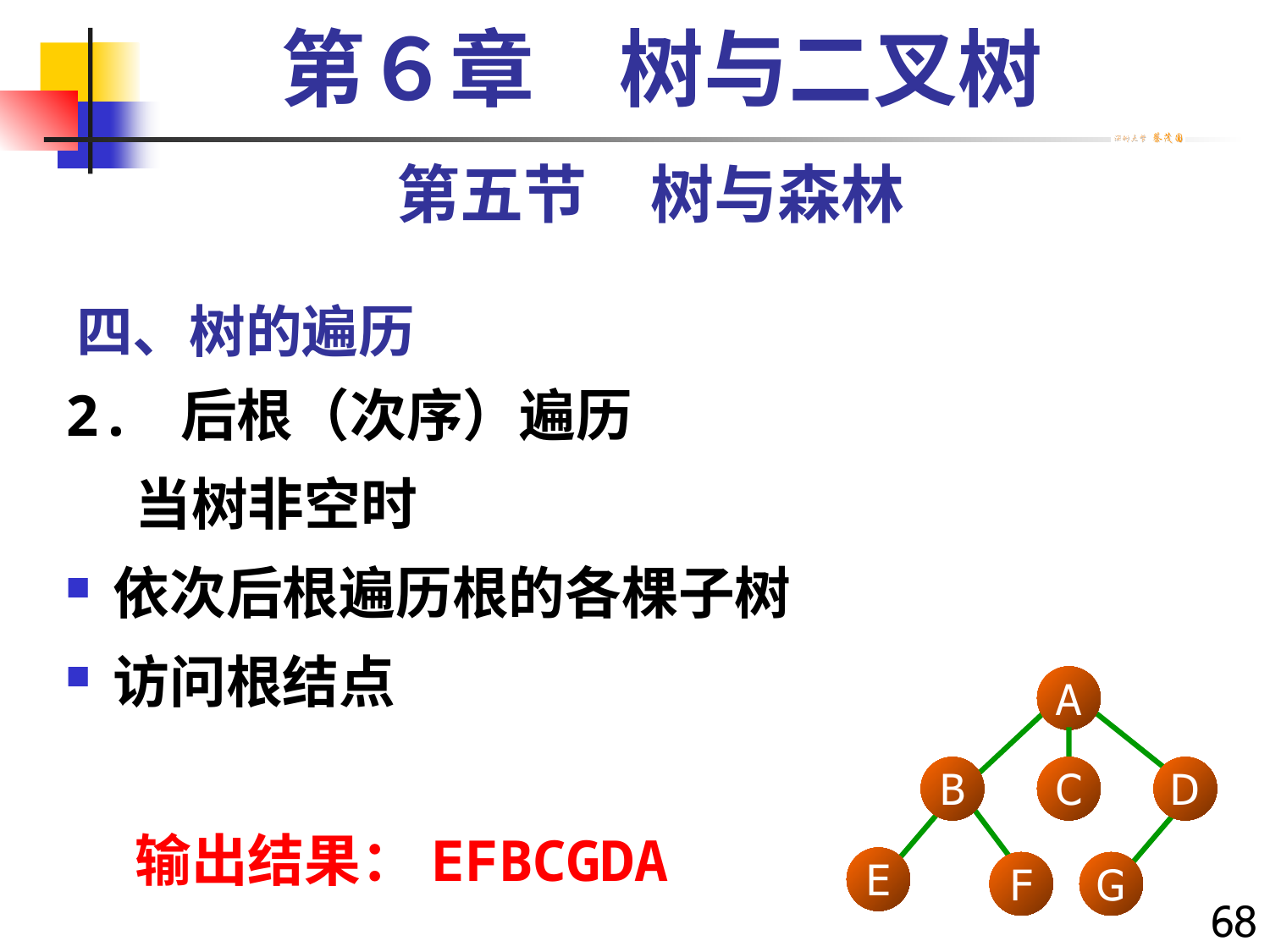

第６章　树与二叉树
第五节　树与森林
# 四、树的遍历
2. 后根（次序）遍历
　 当树非空时
依次后根遍历根的各棵子树
访问根结点

　 输出结果：EFBCGDA
A

B
C
D

E
F
G
68